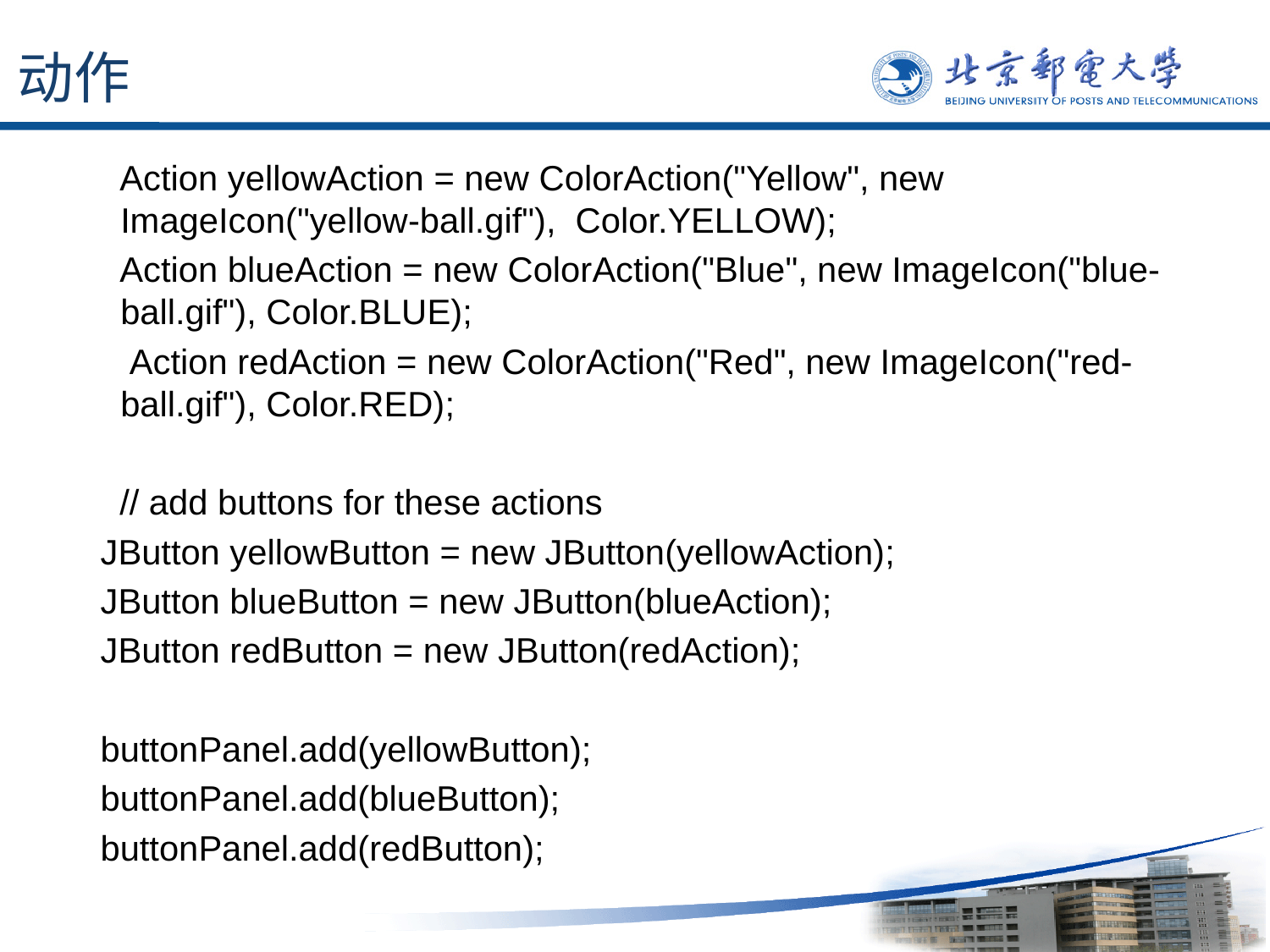

# 动作
    Action yellowAction = new ColorAction("Yellow", new ImageIcon("yellow-ball.gif"),  Color.YELLOW);
    Action blueAction = new ColorAction("Blue", new ImageIcon("blue-ball.gif"), Color.BLUE);
     Action redAction = new ColorAction("Red", new ImageIcon("red-ball.gif"), Color.RED);

    // add buttons for these actions
  JButton yellowButton = new JButton(yellowAction);
  JButton blueButton = new JButton(blueAction);
  JButton redButton = new JButton(redAction);

  buttonPanel.add(yellowButton);
  buttonPanel.add(blueButton);
  buttonPanel.add(redButton);